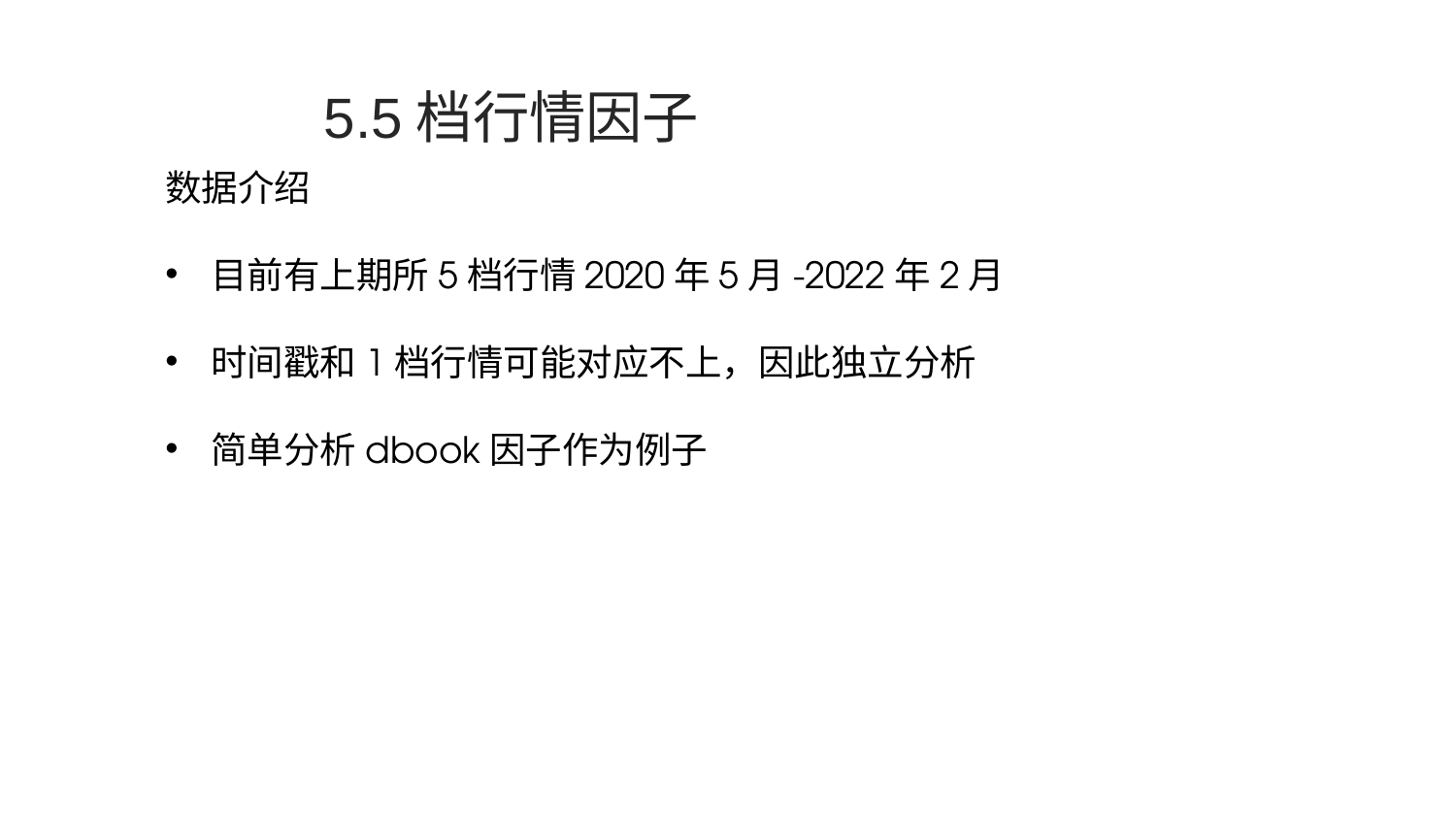

# 5.5档行情因子
数据介绍

目前有上期所5档行情2020年5月-2022年2月

时间戳和1档行情可能对应不上，因此独立分析

简单分析dbook因子作为例子